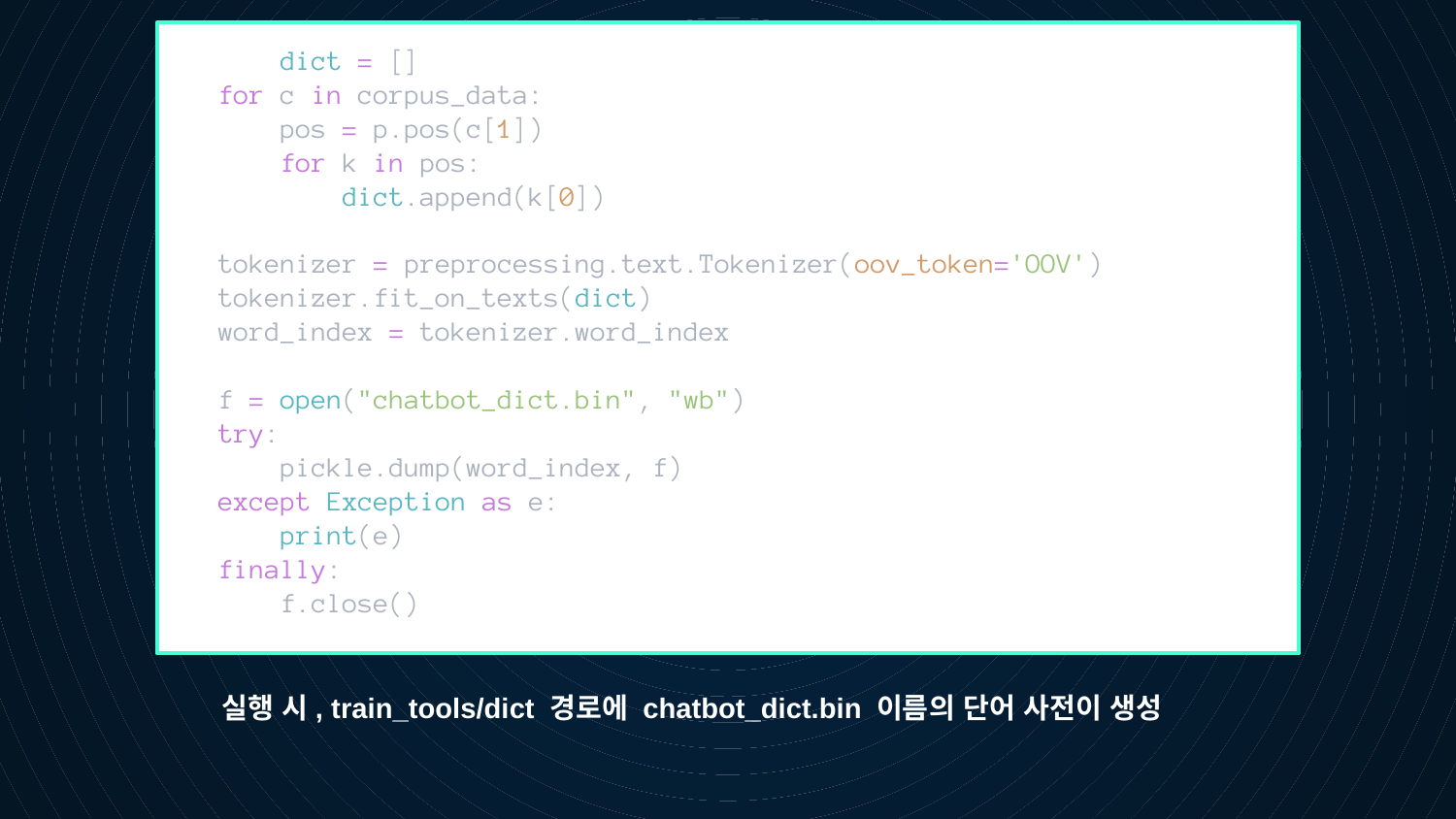

dict = []
for c in corpus_data:
    pos = p.pos(c[1])
    for k in pos:
        dict.append(k[0])

tokenizer = preprocessing.text.Tokenizer(oov_token='OOV')
tokenizer.fit_on_texts(dict)
word_index = tokenizer.word_index
f = open("chatbot_dict.bin", "wb")
try:
    pickle.dump(word_index, f)
except Exception as e:
    print(e)
finally:
    f.close()

실행 시, train_tools/dict 경로에 chatbot_dict.bin 이름의 단어 사전이 생성